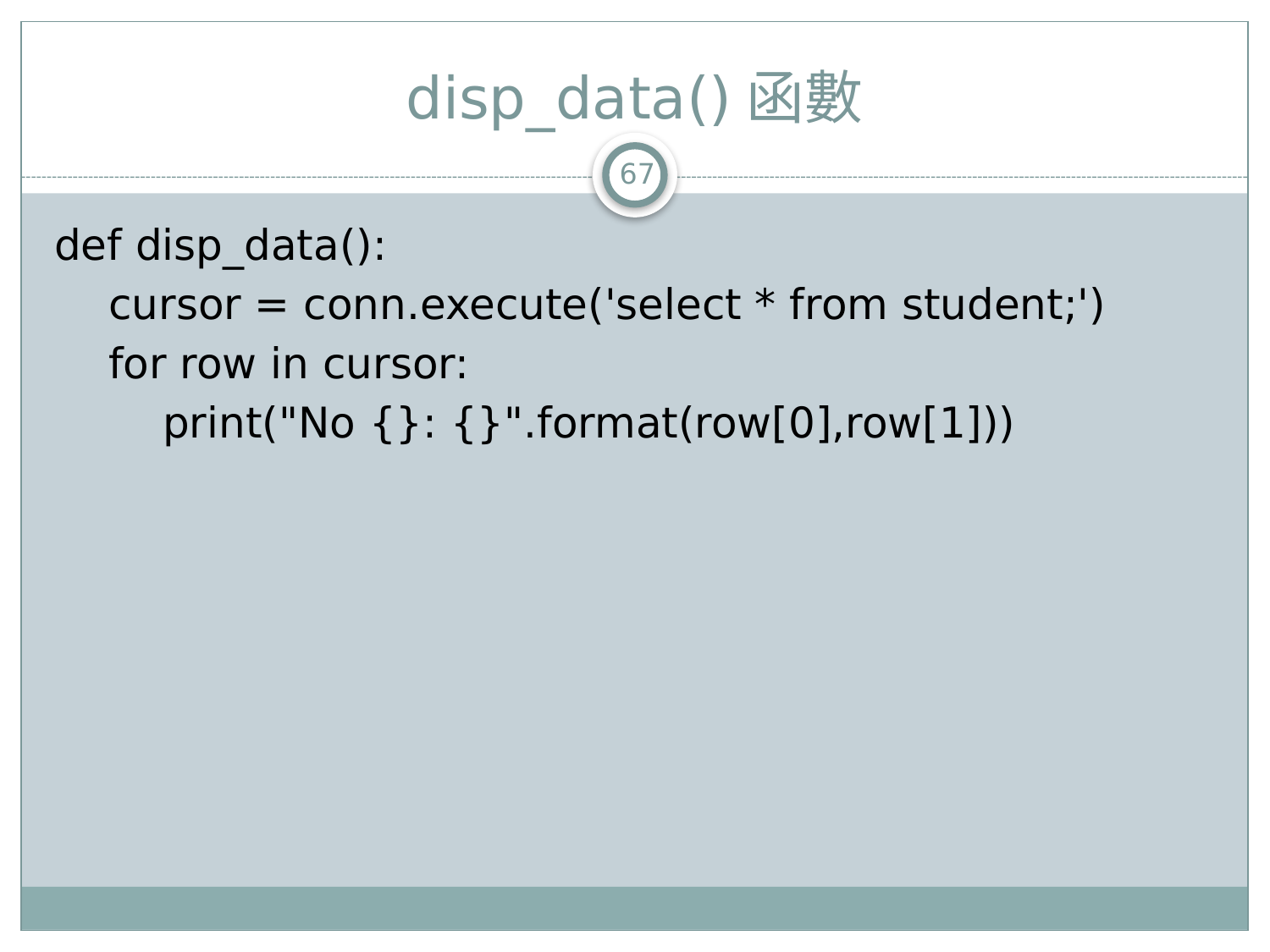

# disp_data()函數
67
def disp_data():
    cursor = conn.execute('select * from student;')
    for row in cursor:
        print("No {}: {}".format(row[0],row[1]))